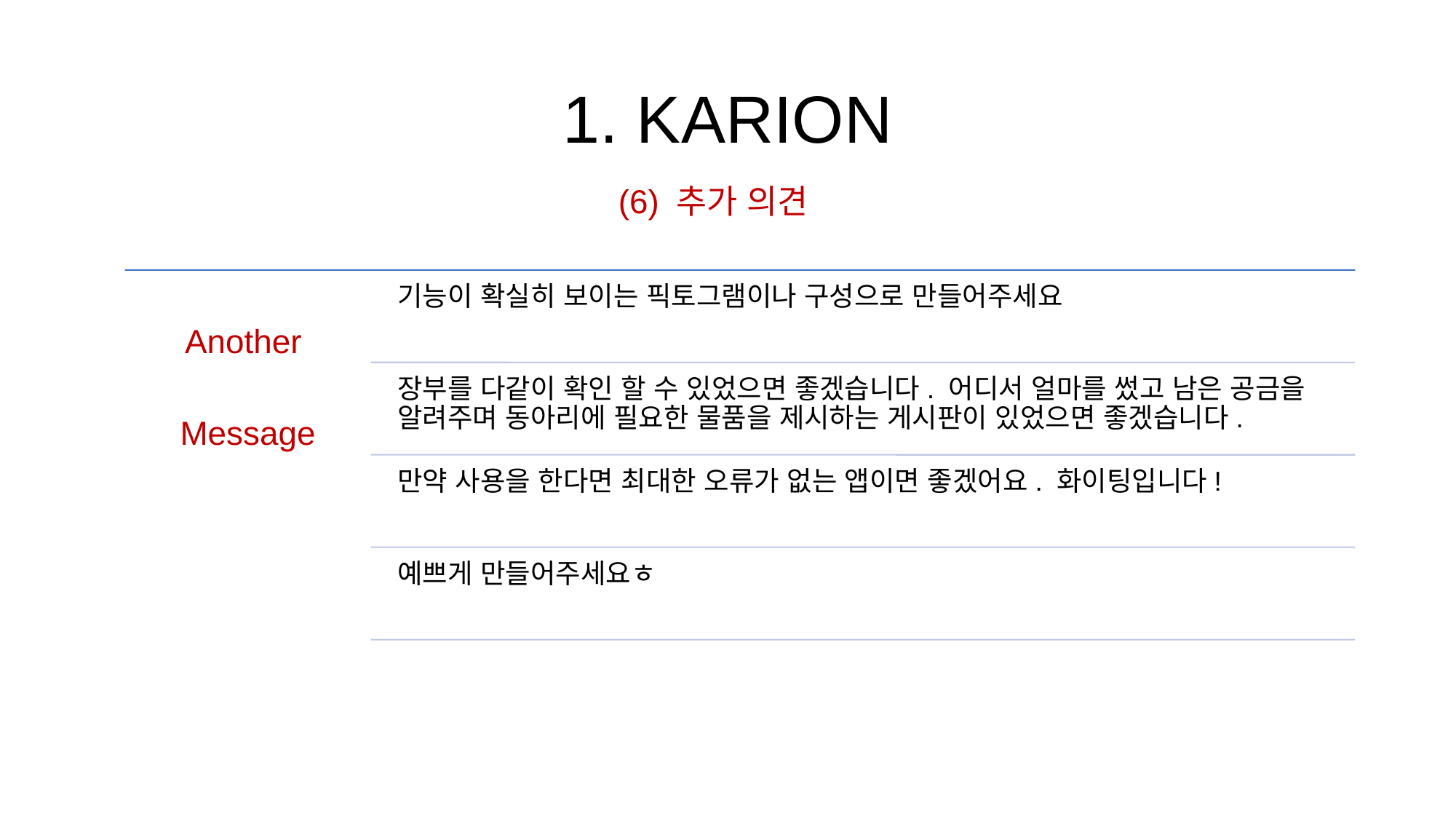

# 1. KARION
(6) 추가 의견
Another
Message
기능이 확실히 보이는 픽토그램이나 구성으로 만들어주세요
장부를 다같이 확인 할 수 있었으면 좋겠습니다. 어디서 얼마를 썼고 남은 공금을 알려주며 동아리에 필요한 물품을 제시하는 게시판이 있었으면 좋겠습니다.
만약 사용을 한다면 최대한 오류가 없는 앱이면 좋겠어요. 화이팅입니다!
예쁘게 만들어주세요ㅎ